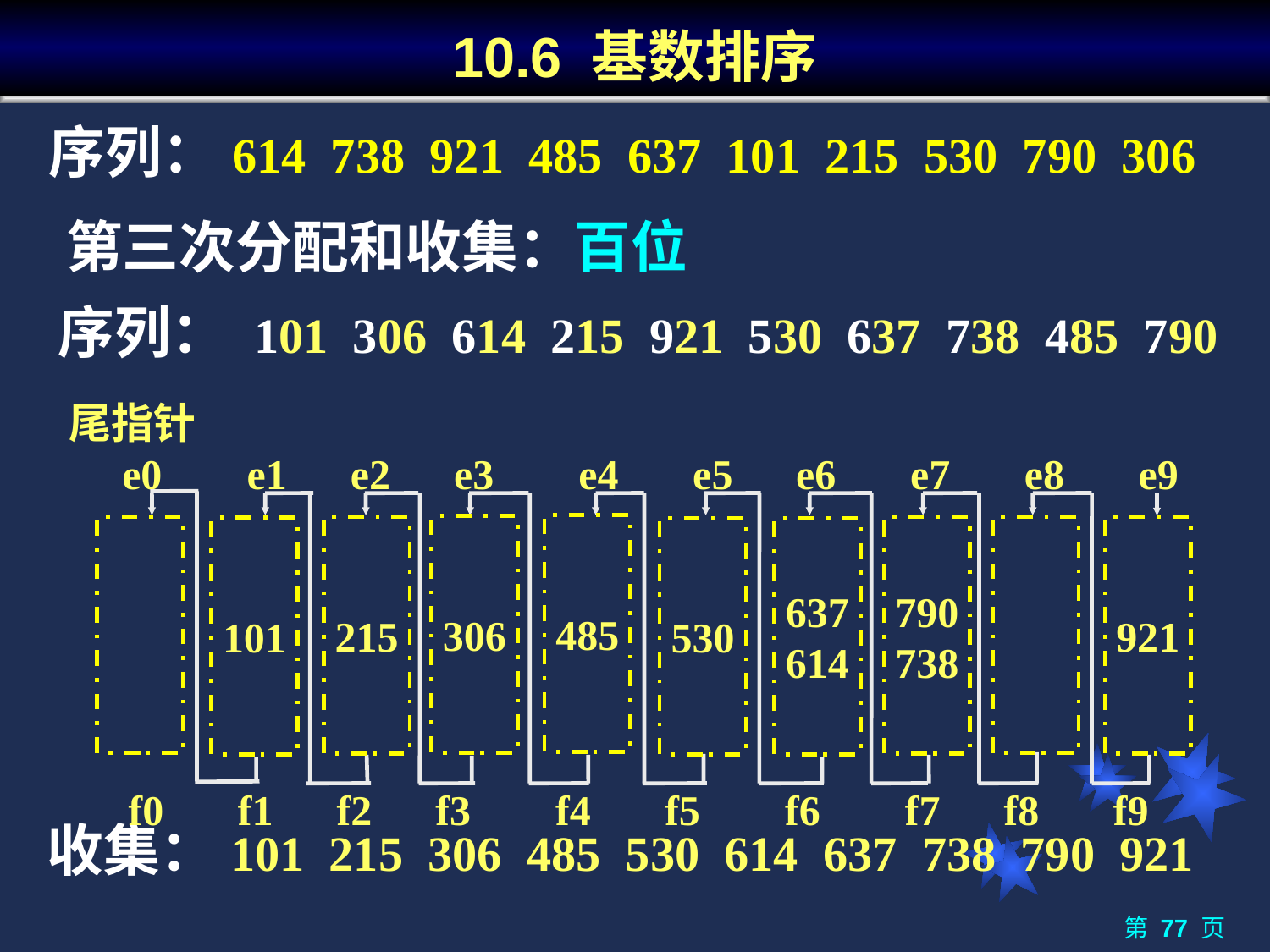

# 10.6 基数排序
序列：614  738  921  485  637  101  215  530  790  306
第三次分配和收集：百位
序列： 101  306  614  215  921  530  637  738  485  790
尾指针
     e0        e1      e2      e3        e4       e5      e6       e7       e8       e9

485
306

215
921
790
738
101
530
637
614

      f0       f1      f2      f3        f4       f5        f6        f7      f8       f9

收集：101  215  306  485  530  614  637  738  790  921
第 77 页